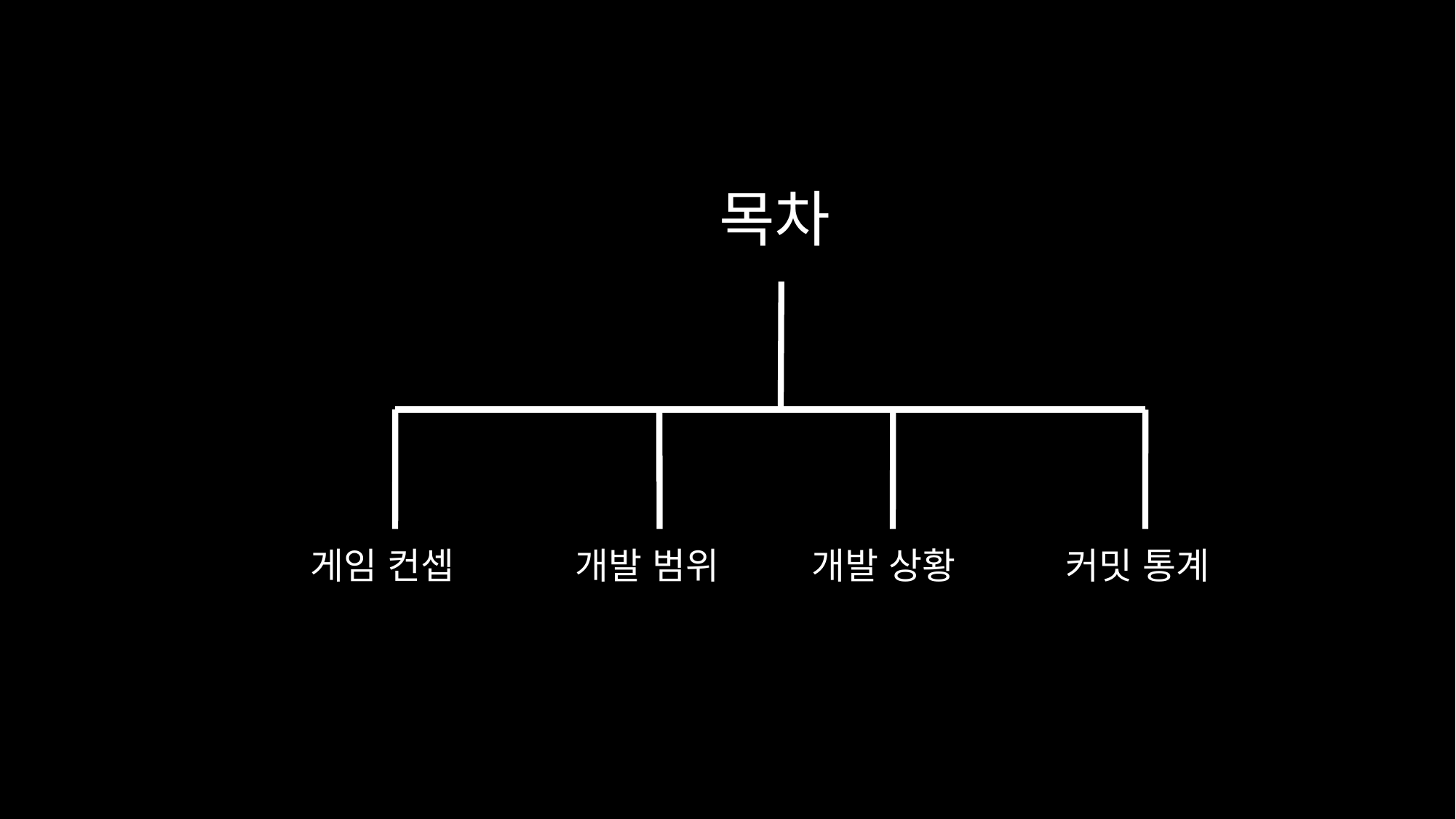

목차
개발 상황
게임 컨셉
개발 범위
커밋 통계